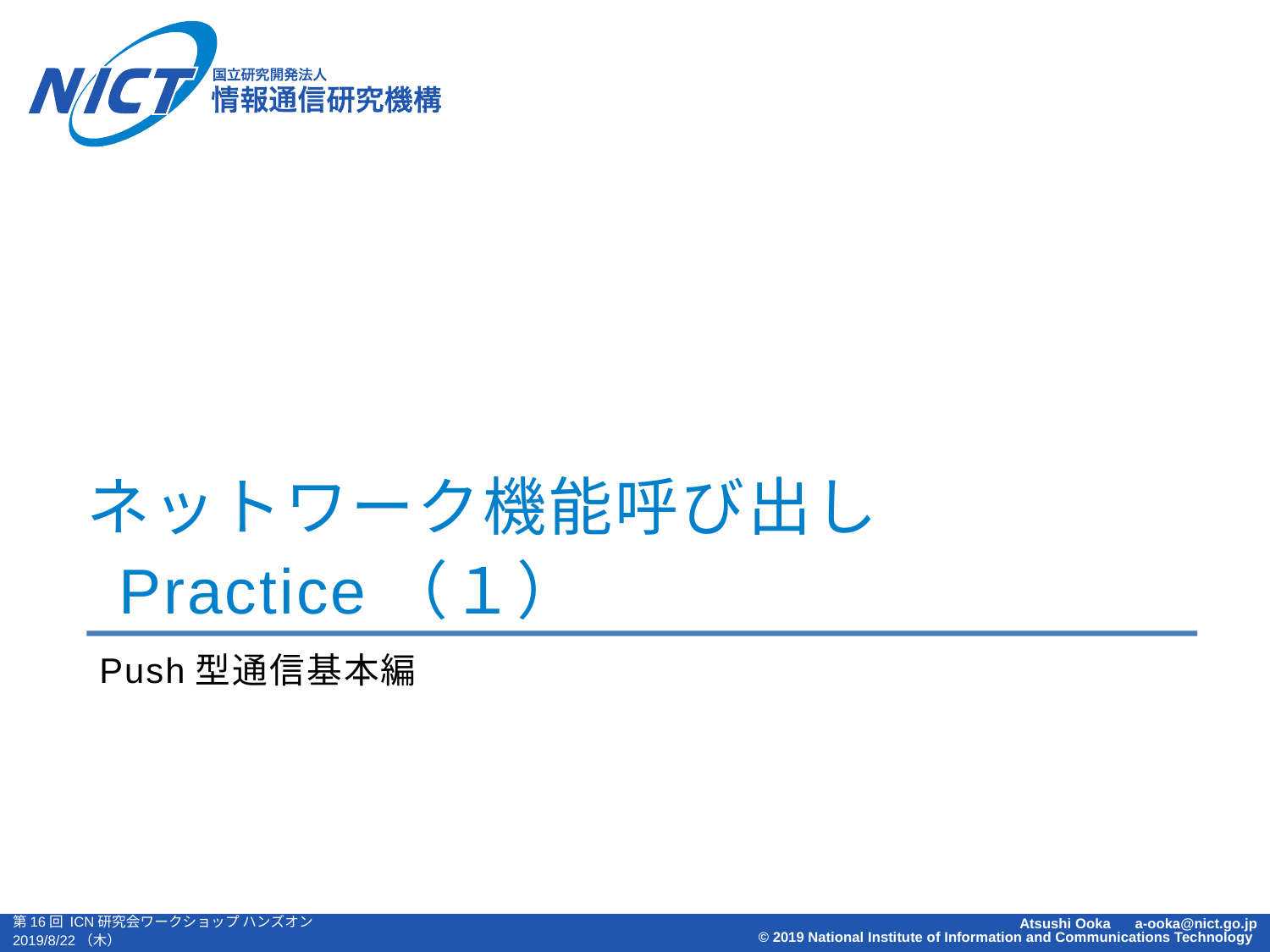

# ネットワーク機能呼び出し Practice（１）
Push型通信基本編
第16回 ICN研究会ワークショップ ハンズオン
2019/8/22（木）